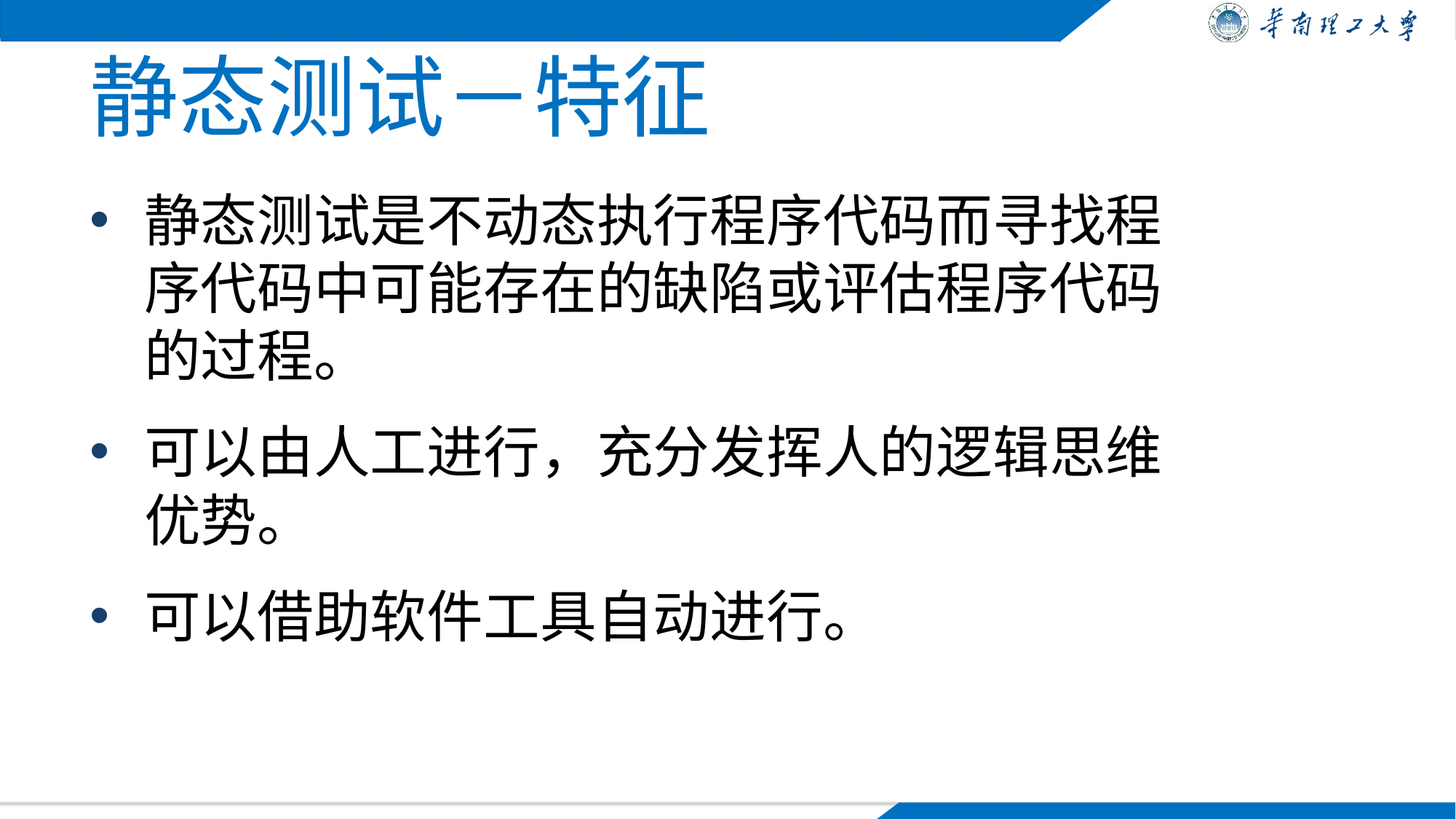

# 静态测试－特征
静态测试是不动态执行程序代码而寻找程序代码中可能存在的缺陷或评估程序代码的过程。
可以由人工进行，充分发挥人的逻辑思维优势。
可以借助软件工具自动进行。
5